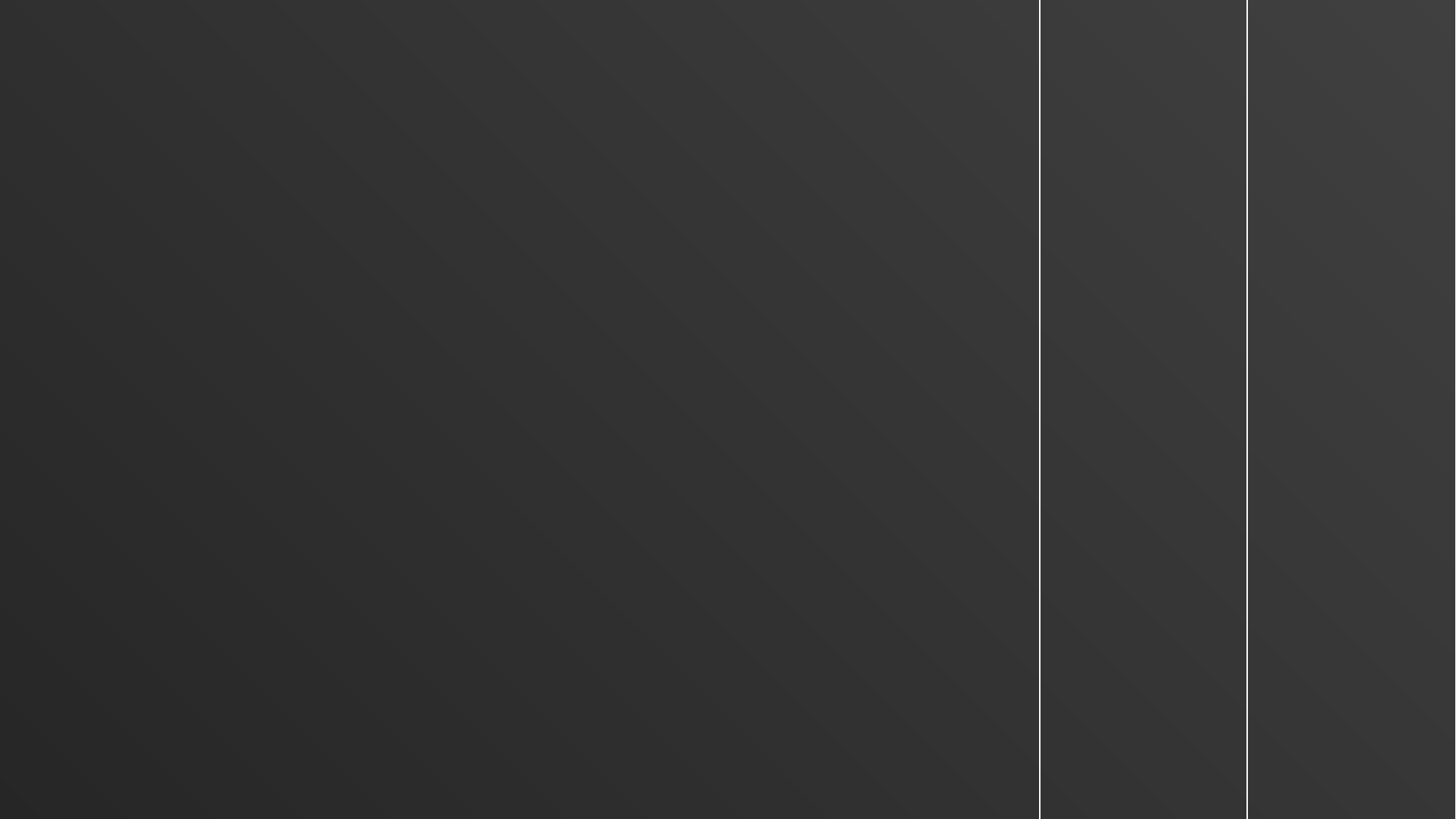

게임 프로그래밍 레포트
5_기억력 게임
소프트웨어 학과
2019875071
허세연
2021.11.18일자 발표